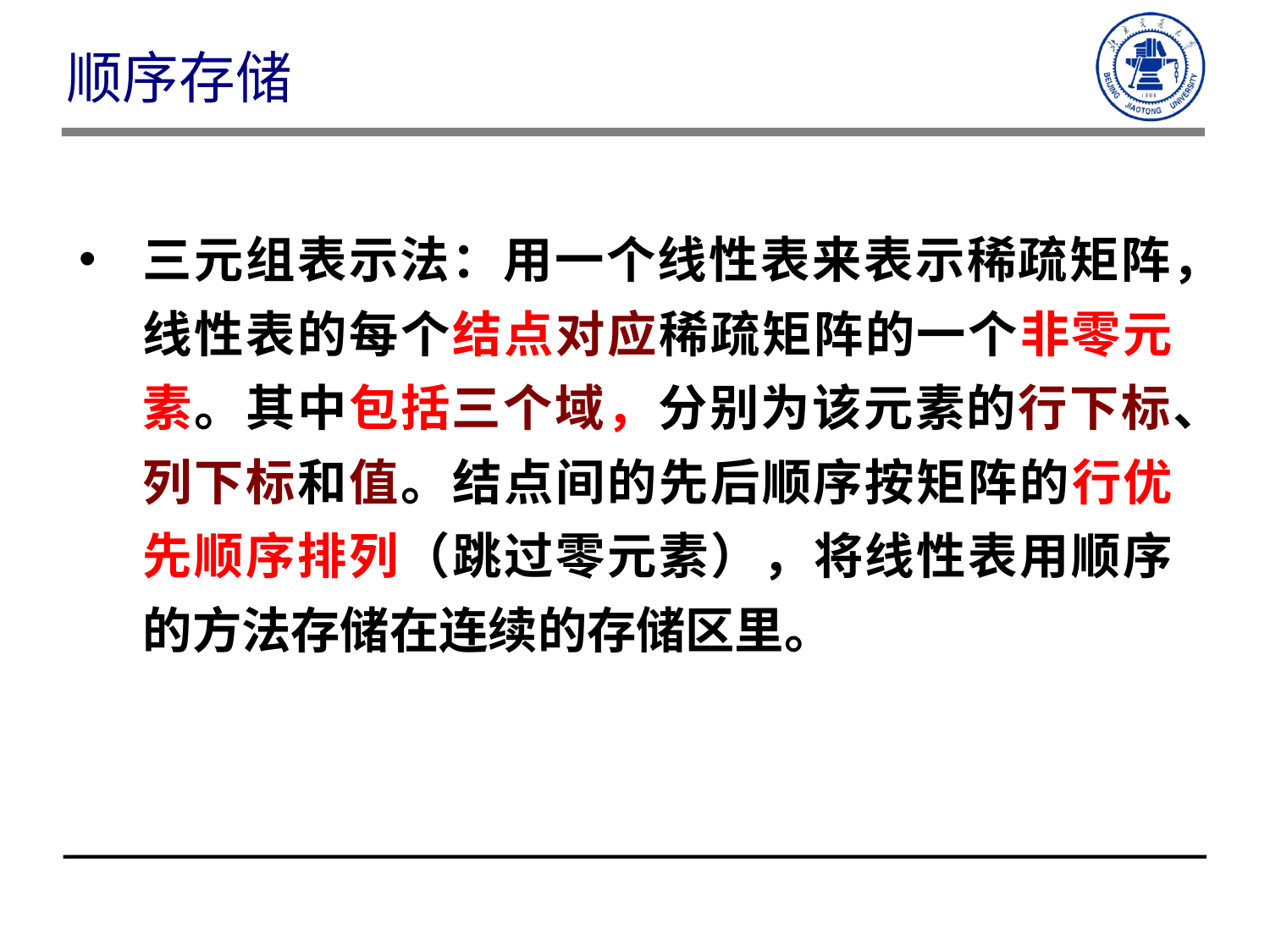

顺序存储
三元组表示法：用一个线性表来表示稀疏矩阵，线性表的每个结点对应稀疏矩阵的一个非零元素。其中包括三个域，分别为该元素的行下标、列下标和值。结点间的先后顺序按矩阵的行优先顺序排列（跳过零元素），将线性表用顺序的方法存储在连续的存储区里。